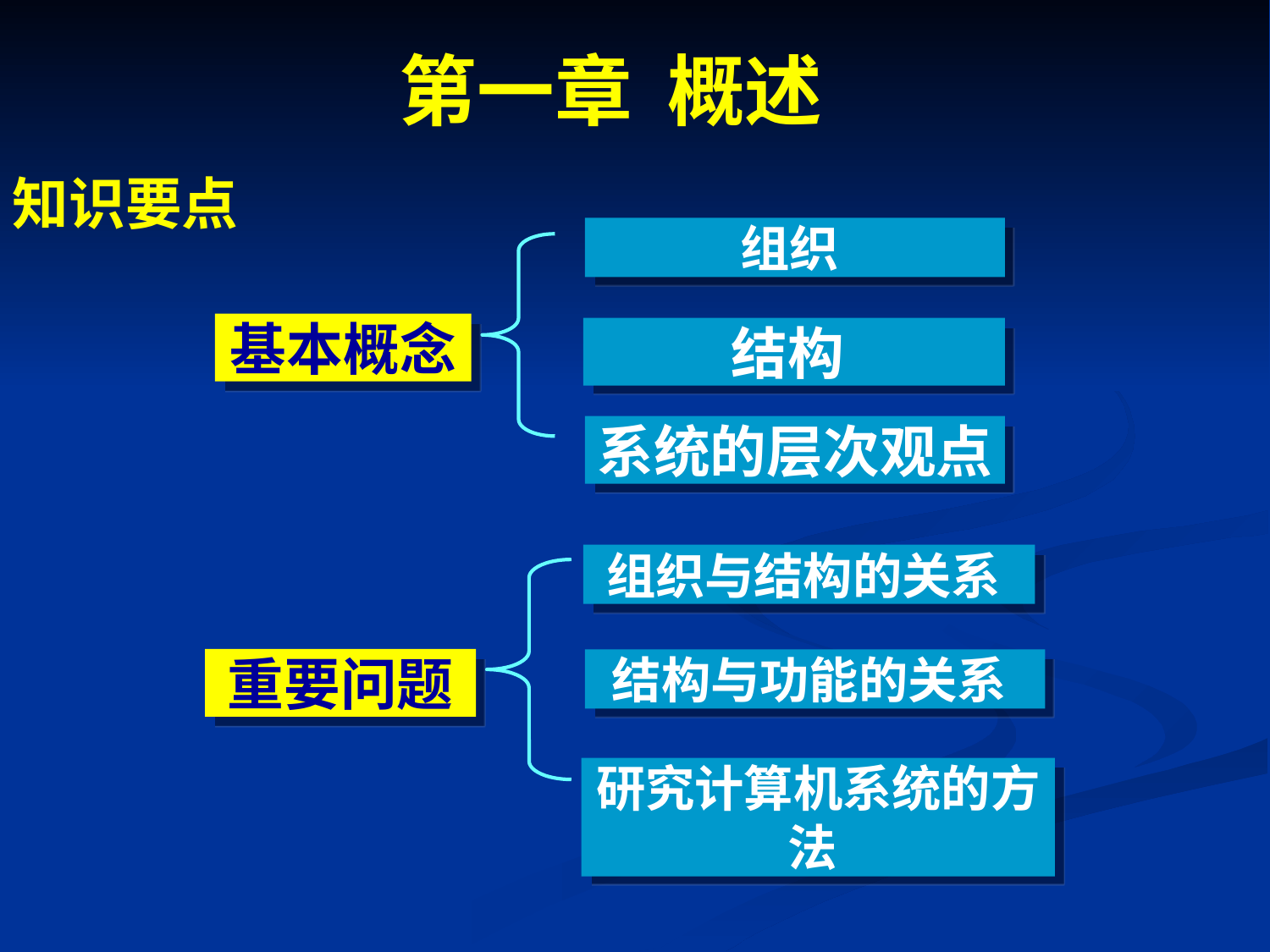

第一章  概述
知识要点
组织

基本概念
结构
系统的层次观点
组织与结构的关系

重要问题
结构与功能的关系
研究计算机系统的方法
8